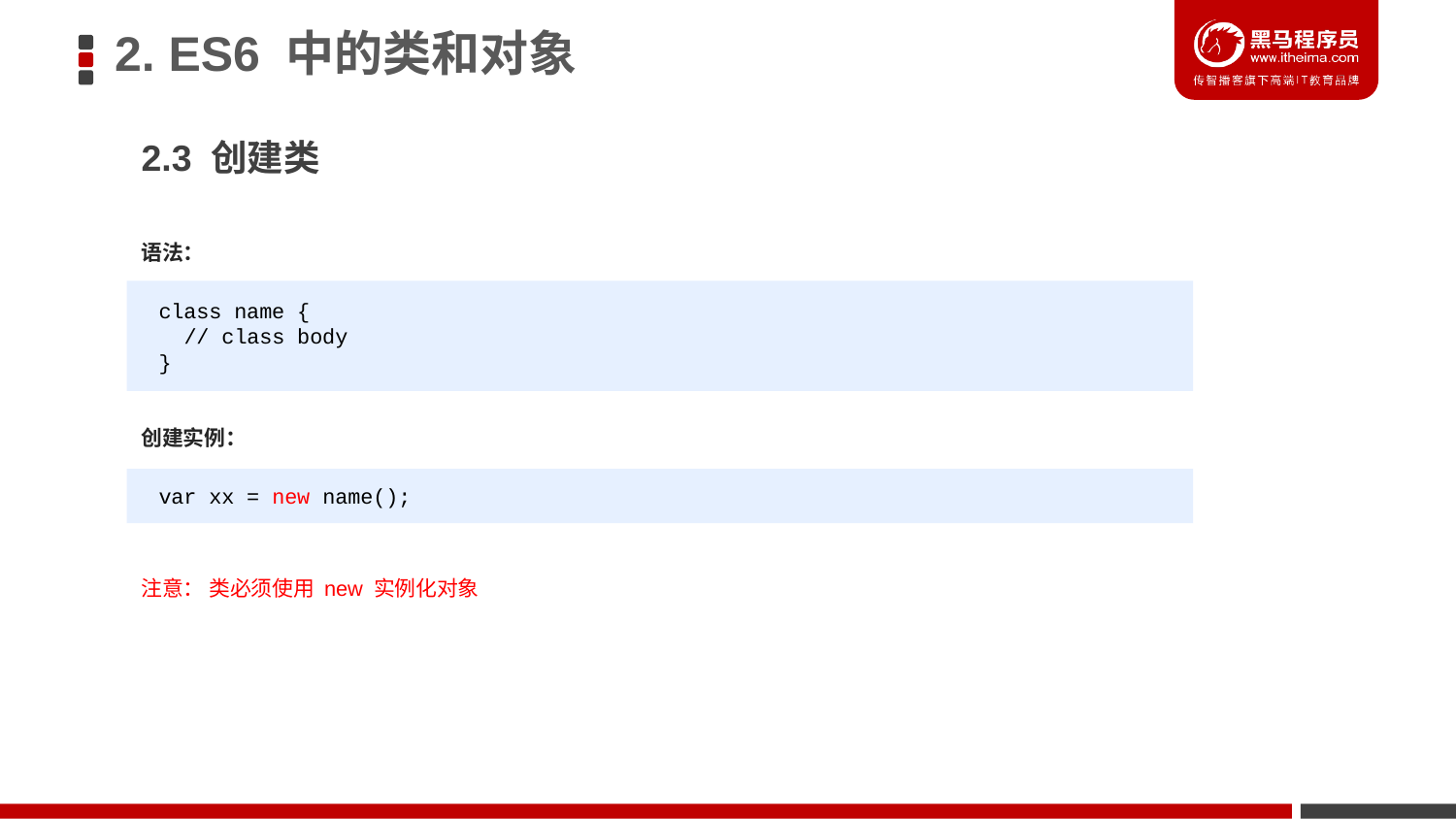

# 2. ES6 中的类和对象
2.3 创建类
语法：

class name {
  // class body
}
创建实例：

var xx = new name();
注意： 类必须使用 new 实例化对象